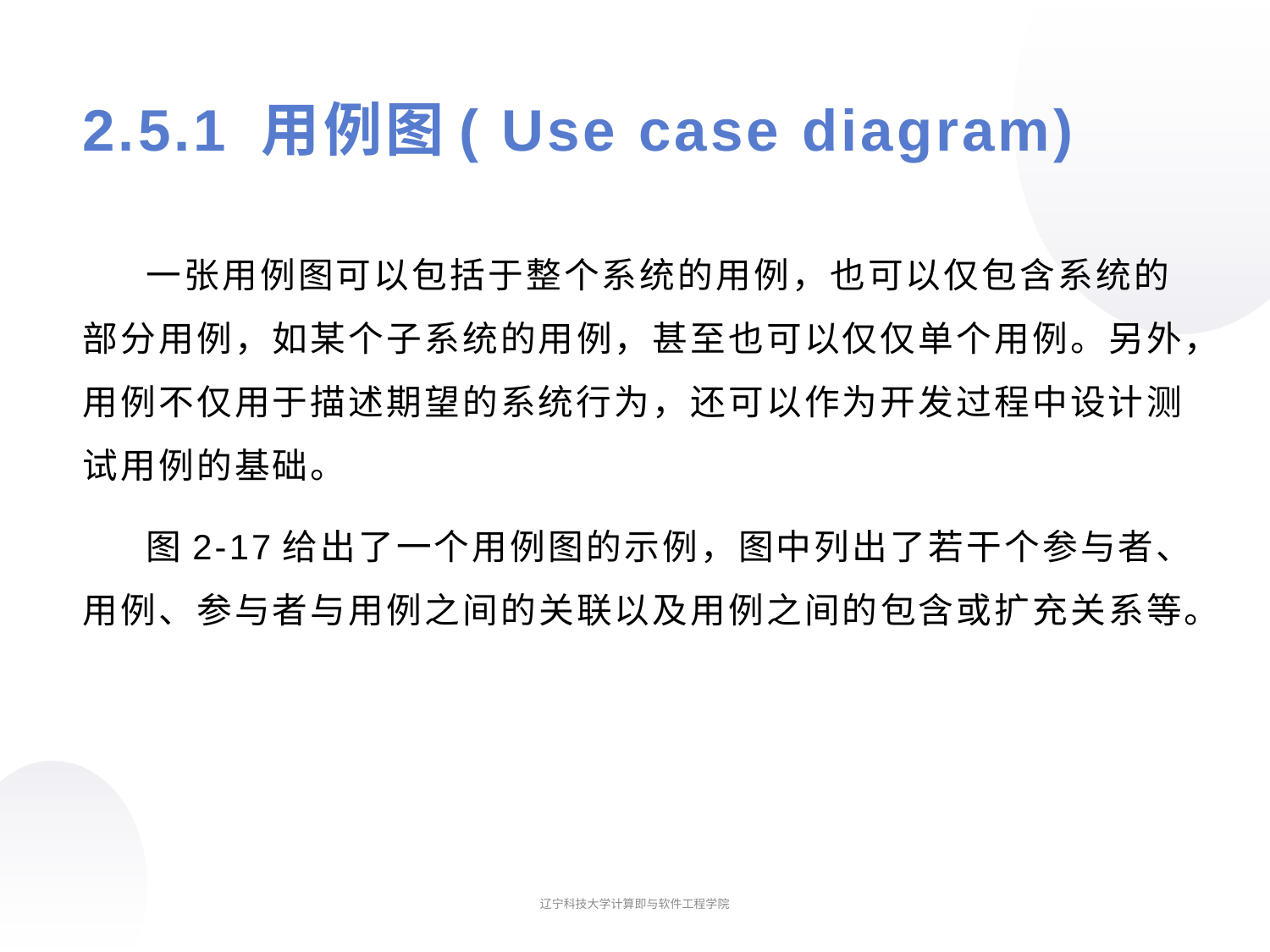

# 2.5.1 用例图( Use case diagram)
一张用例图可以包括于整个系统的用例，也可以仅包含系统的部分用例，如某个子系统的用例，甚至也可以仅仅单个用例。另外，用例不仅用于描述期望的系统行为，还可以作为开发过程中设计测试用例的基础。
图2-17给出了一个用例图的示例，图中列出了若干个参与者、用例、参与者与用例之间的关联以及用例之间的包含或扩充关系等。

辽宁科技大学计算即与软件工程学院
71